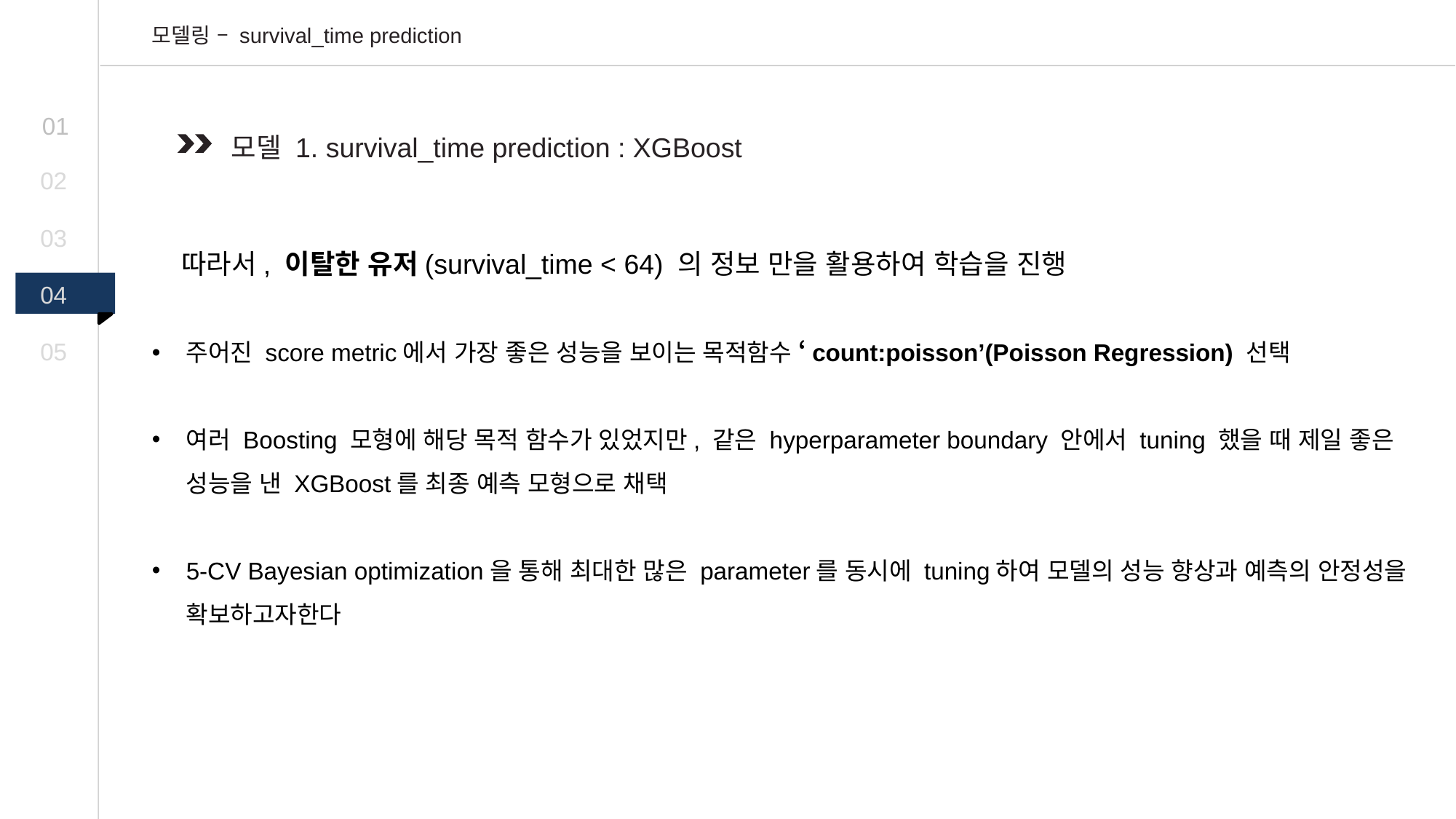

모델링 – survival_time prediction
01
모델 1. survival_time prediction : XGBoost

02
03
   따라서, 이탈한 유저(survival_time < 64) 의 정보 만을 활용하여 학습을 진행

주어진 score metric에서 가장 좋은 성능을 보이는 목적함수 ‘count:poisson’(Poisson Regression) 선택

여러 Boosting 모형에 해당 목적 함수가 있었지만, 같은 hyperparameter boundary 안에서 tuning 했을 때 제일 좋은 성능을 낸 XGBoost를 최종 예측 모형으로 채택

5-CV Bayesian optimization을 통해 최대한 많은 parameter를 동시에 tuning하여 모델의 성능 향상과 예측의 안정성을 확보하고자한다

04

05